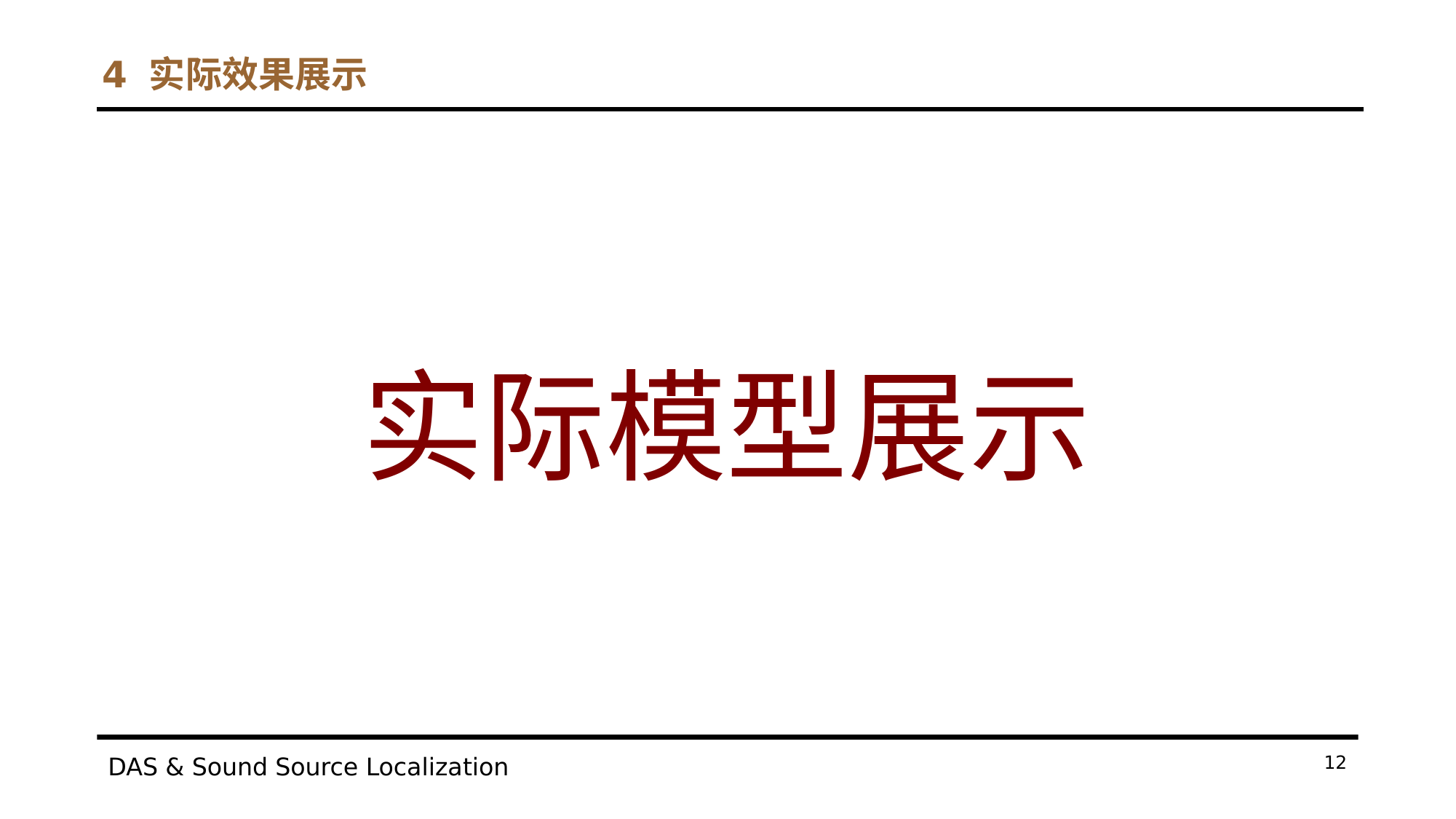

# 4 实际效果展示
实际模型展示
DAS & Sound Source Localization
12